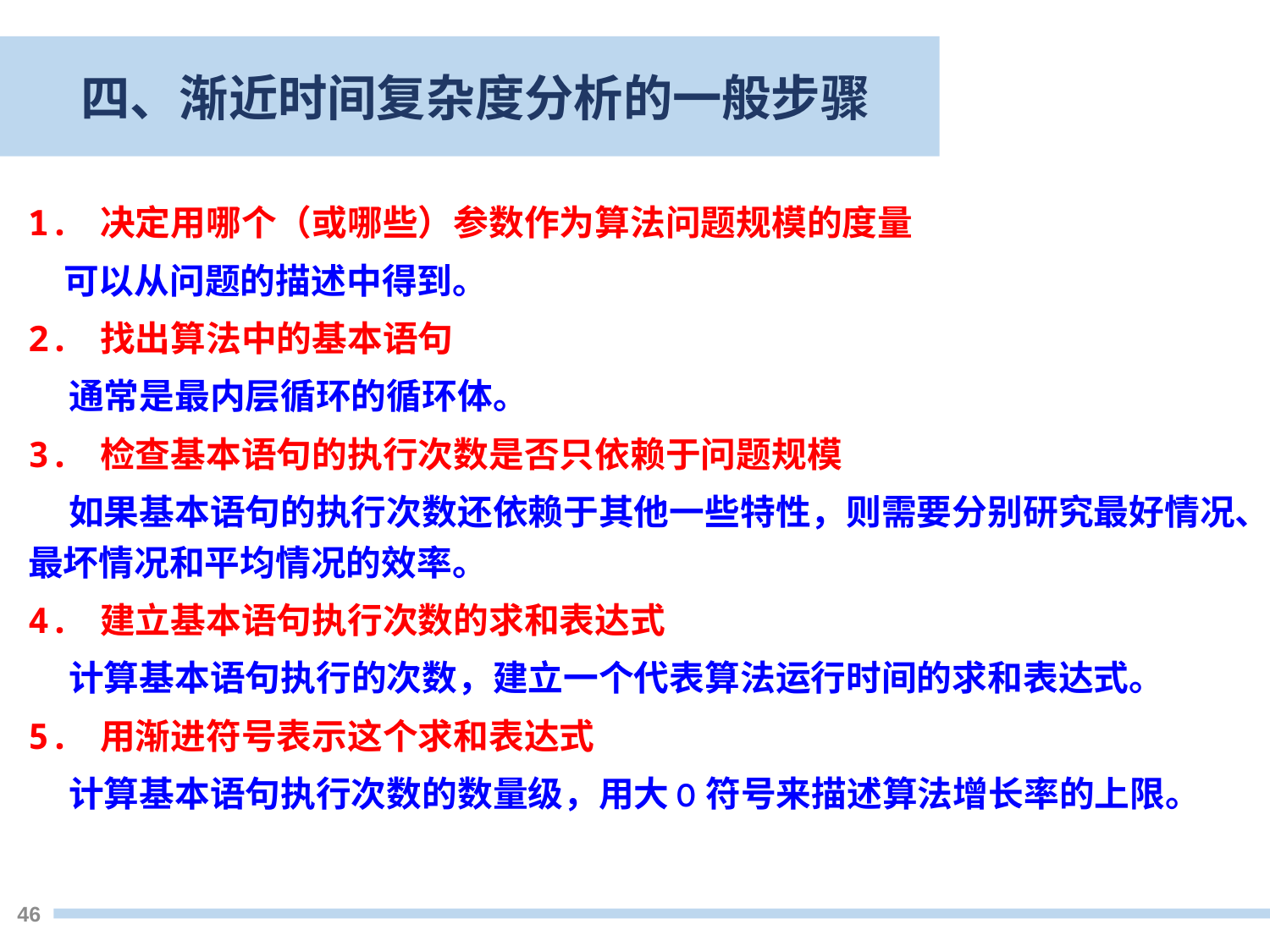

四、渐近时间复杂度分析的一般步骤
1. 决定用哪个（或哪些）参数作为算法问题规模的度量
    可以从问题的描述中得到。
2. 找出算法中的基本语句
    通常是最内层循环的循环体。
3. 检查基本语句的执行次数是否只依赖于问题规模
    如果基本语句的执行次数还依赖于其他一些特性，则需要分别研究最好情况、最坏情况和平均情况的效率。
4. 建立基本语句执行次数的求和表达式
    计算基本语句执行的次数，建立一个代表算法运行时间的求和表达式。
5. 用渐进符号表示这个求和表达式
    计算基本语句执行次数的数量级，用大O符号来描述算法增长率的上限。
46